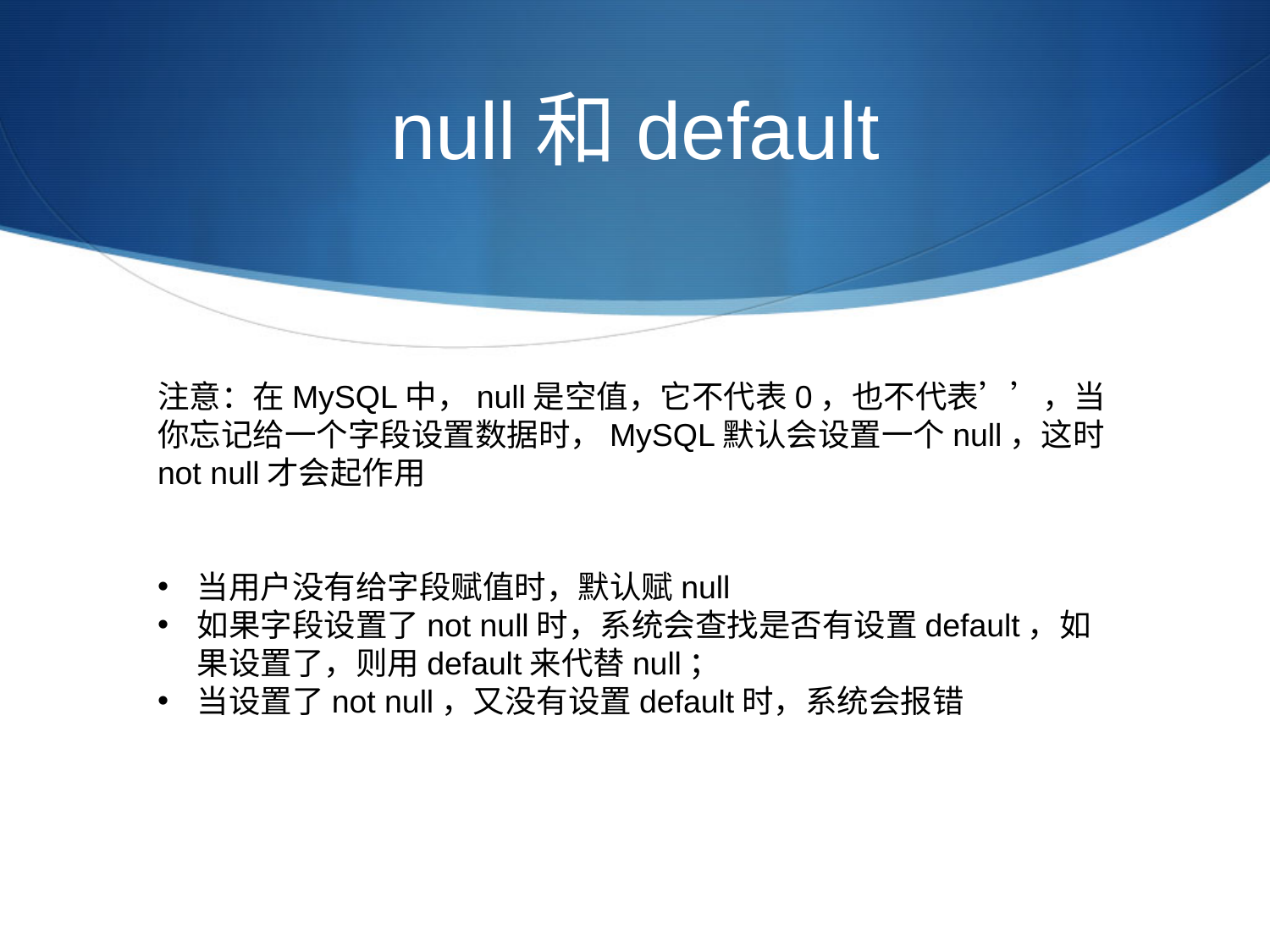

# null和default
注意：在MySQL中，null是空值，它不代表0，也不代表’’，当你忘记给一个字段设置数据时，MySQL默认会设置一个null，这时not null才会起作用

当用户没有给字段赋值时，默认赋null
如果字段设置了not null时，系统会查找是否有设置default，如果设置了，则用default来代替null；
当设置了not null，又没有设置default时，系统会报错